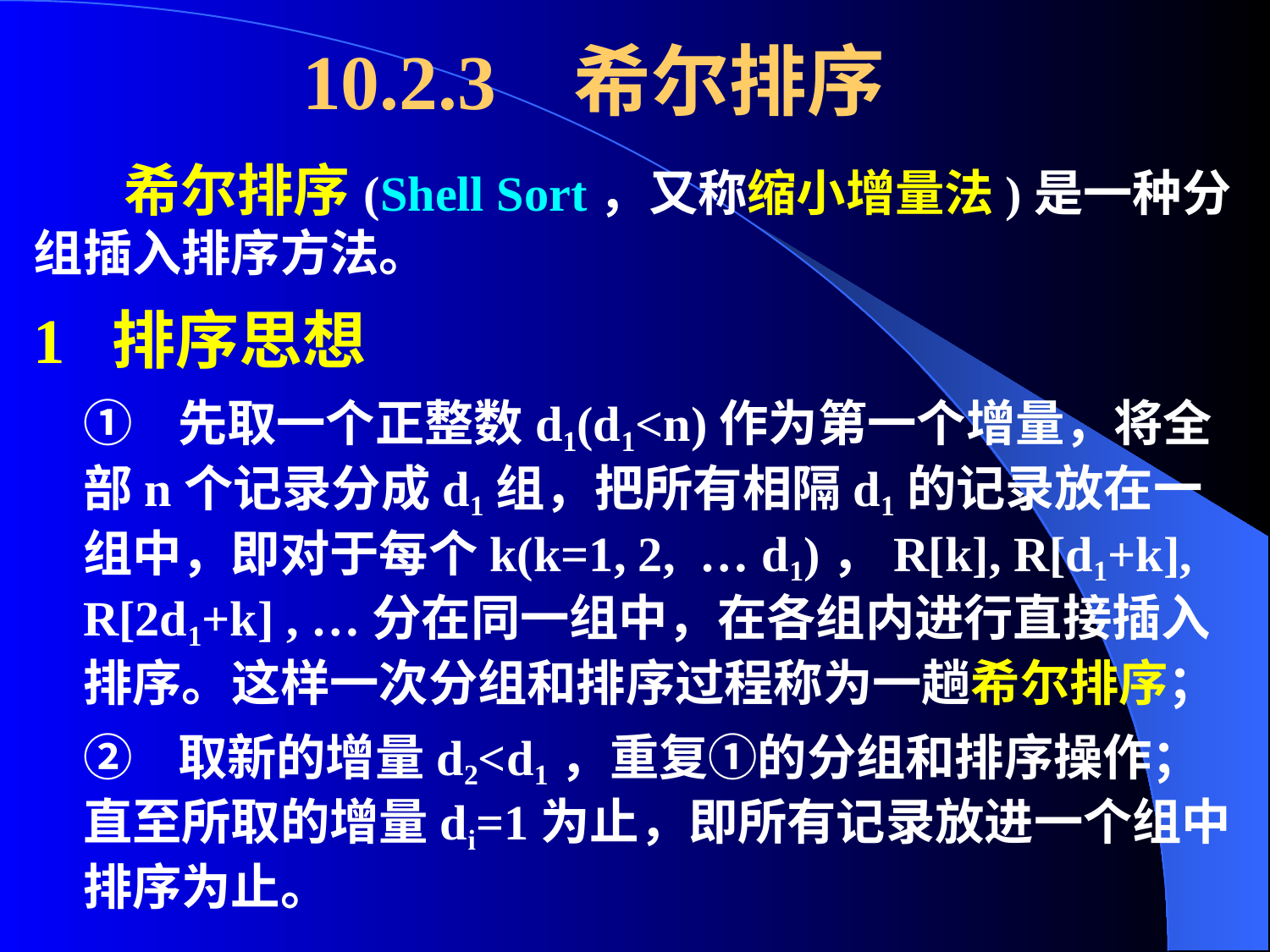

# 10.2.3   希尔排序
       希尔排序(Shell Sort，又称缩小增量法)是一种分组插入排序方法。
1  排序思想
①   先取一个正整数d1(d1<n)作为第一个增量，将全部n个记录分成d1组，把所有相隔d1的记录放在一组中，即对于每个k(k=1, 2,  … d1)，R[k], R[d1+k], R[2d1+k] , …分在同一组中，在各组内进行直接插入排序。这样一次分组和排序过程称为一趟希尔排序；
②   取新的增量d2<d1，重复①的分组和排序操作；直至所取的增量di=1为止，即所有记录放进一个组中排序为止。